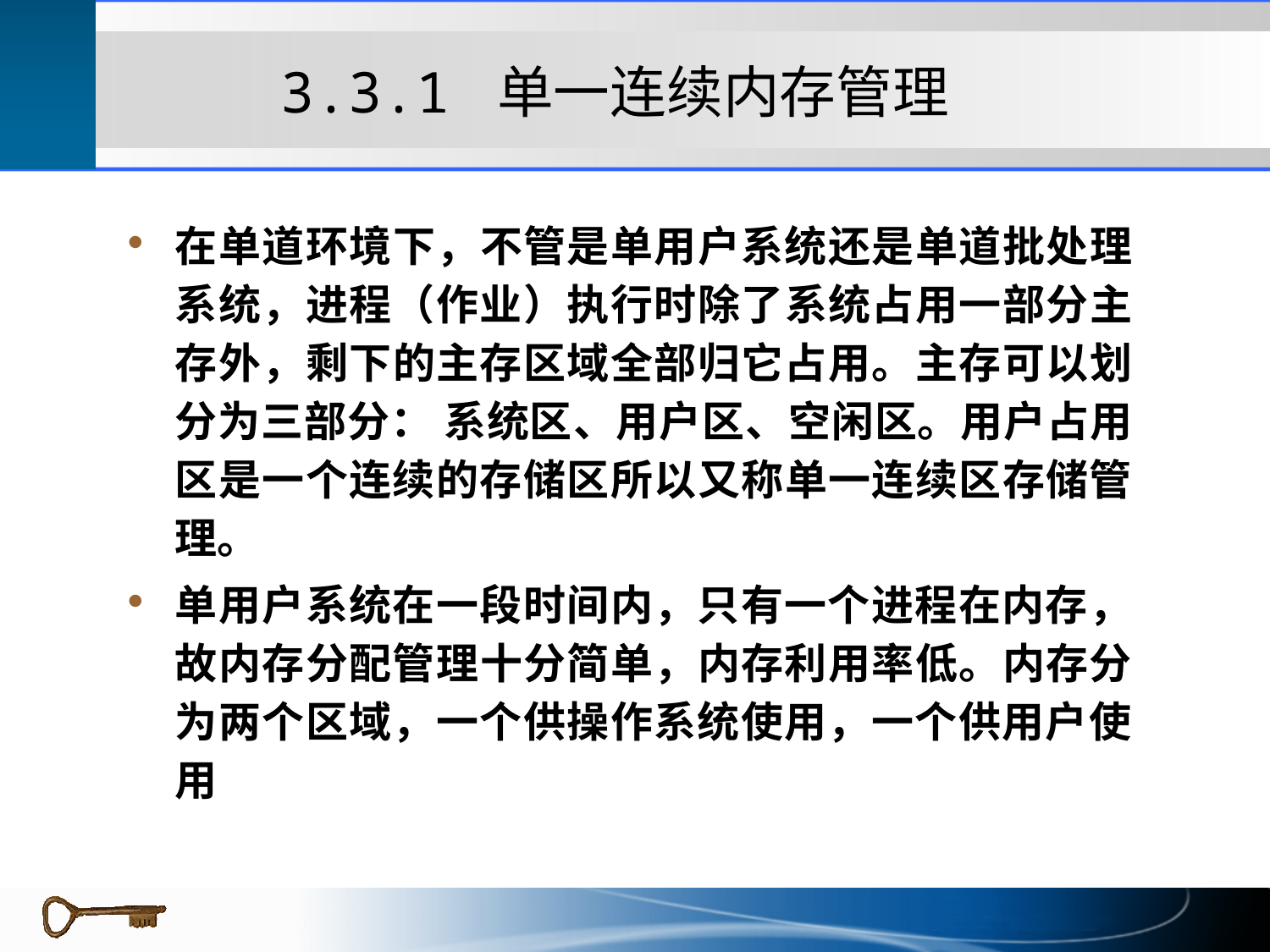

# 3.3.1 单一连续内存管理
在单道环境下，不管是单用户系统还是单道批处理系统，进程（作业）执行时除了系统占用一部分主存外，剩下的主存区域全部归它占用。主存可以划分为三部分： 系统区、用户区、空闲区。用户占用区是一个连续的存储区所以又称单一连续区存储管理。
单用户系统在一段时间内，只有一个进程在内存，故内存分配管理十分简单，内存利用率低。内存分为两个区域，一个供操作系统使用，一个供用户使用